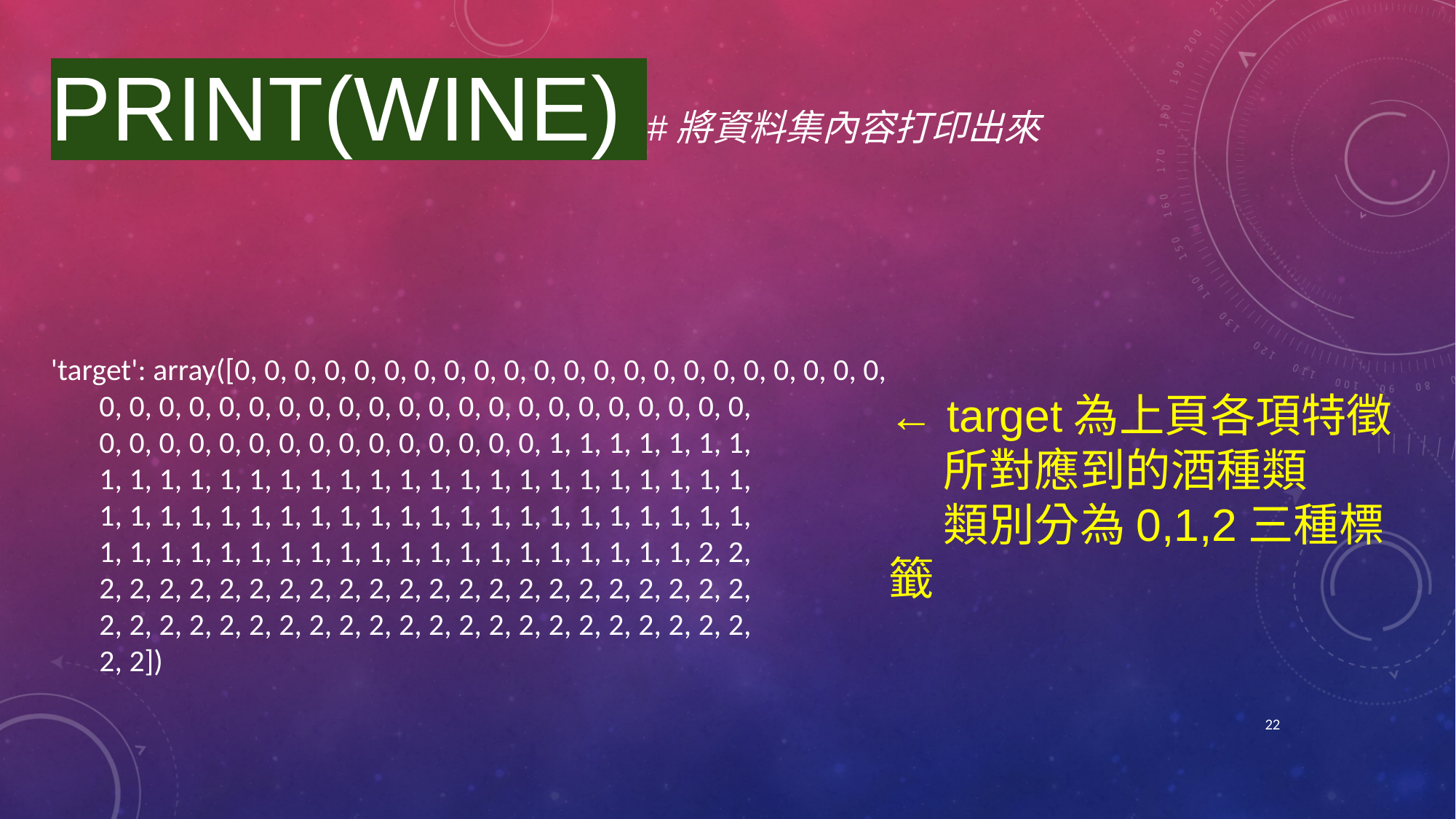

print(wine) #將資料集內容打印出來

'target': array([0, 0, 0, 0, 0, 0, 0, 0, 0, 0, 0, 0, 0, 0, 0, 0, 0, 0, 0, 0, 0, 0,
       0, 0, 0, 0, 0, 0, 0, 0, 0, 0, 0, 0, 0, 0, 0, 0, 0, 0, 0, 0, 0, 0,
       0, 0, 0, 0, 0, 0, 0, 0, 0, 0, 0, 0, 0, 0, 0, 1, 1, 1, 1, 1, 1, 1,
       1, 1, 1, 1, 1, 1, 1, 1, 1, 1, 1, 1, 1, 1, 1, 1, 1, 1, 1, 1, 1, 1,
       1, 1, 1, 1, 1, 1, 1, 1, 1, 1, 1, 1, 1, 1, 1, 1, 1, 1, 1, 1, 1, 1,
       1, 1, 1, 1, 1, 1, 1, 1, 1, 1, 1, 1, 1, 1, 1, 1, 1, 1, 1, 1, 2, 2,
       2, 2, 2, 2, 2, 2, 2, 2, 2, 2, 2, 2, 2, 2, 2, 2, 2, 2, 2, 2, 2, 2,
       2, 2, 2, 2, 2, 2, 2, 2, 2, 2, 2, 2, 2, 2, 2, 2, 2, 2, 2, 2, 2, 2,
       2, 2])
← target為上頁各項特徵
所對應到的酒種類
類別分為0,1,2三種標籤
22